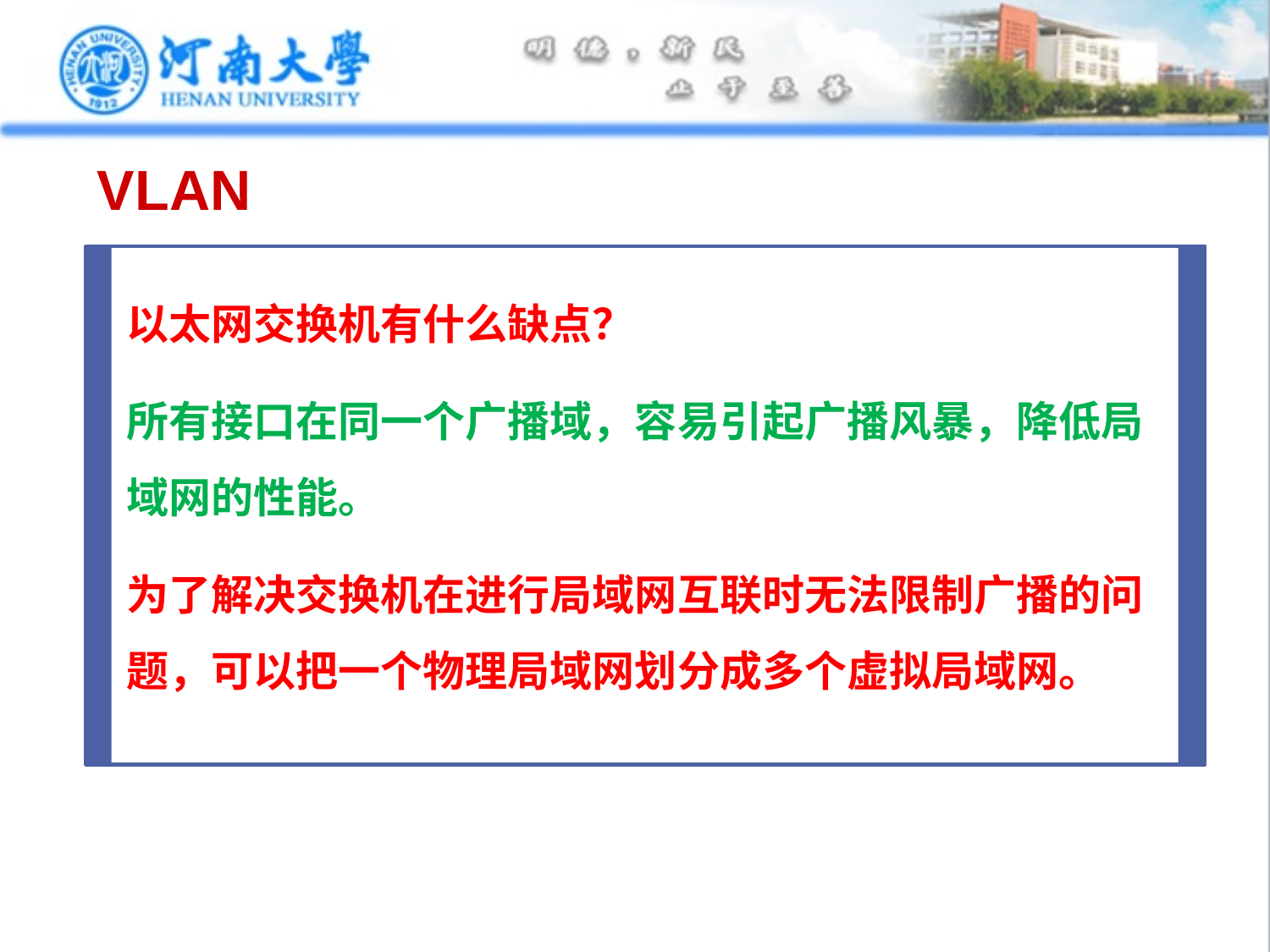

VLAN

以太网交换机有什么缺点？
所有接口在同一个广播域，容易引起广播风暴，降低局域网的性能。
为了解决交换机在进行局域网互联时无法限制广播的问题，可以把一个物理局域网划分成多个虚拟局域网。